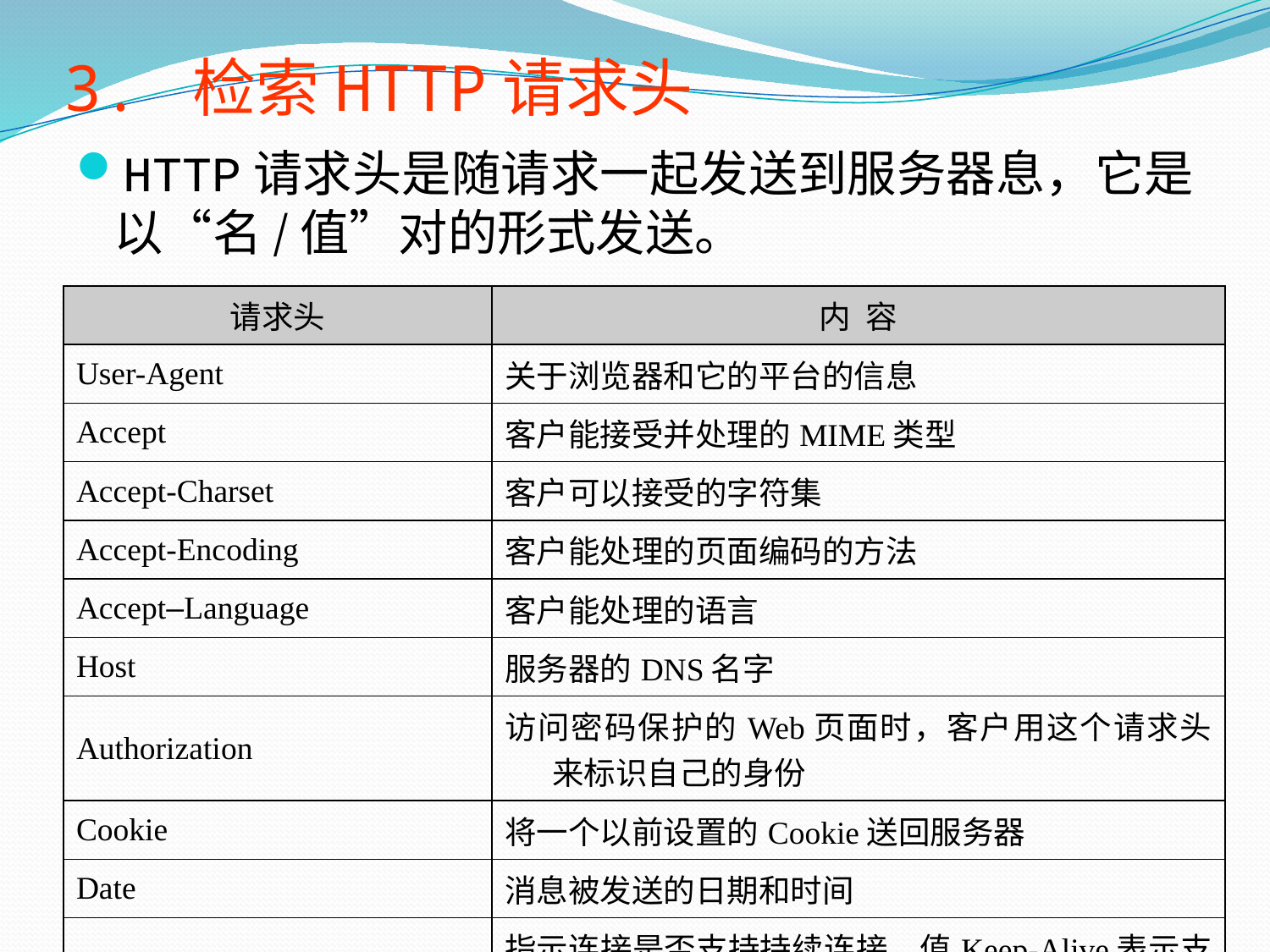

# 3. 检索HTTP请求头
HTTP请求头是随请求一起发送到服务器息，它是以“名/值”对的形式发送。
| 请求头 | 内 容 |
| --- | --- |
| User-Agent | 关于浏览器和它的平台的信息 |
| Accept | 客户能接受并处理的MIME类型 |
| Accept-Charset | 客户可以接受的字符集 |
| Accept-Encoding | 客户能处理的页面编码的方法 |
| Accept–Language | 客户能处理的语言 |
| Host | 服务器的DNS名字 |
| Authorization | 访问密码保护的Web页面时，客户用这个请求头来标识自己的身份 |
| Cookie | 将一个以前设置的Cookie送回服务器 |
| Date | 消息被发送的日期和时间 |
| Connection | 指示连接是否支持持续连接，值Keep-Alive表示支持持续连接 |